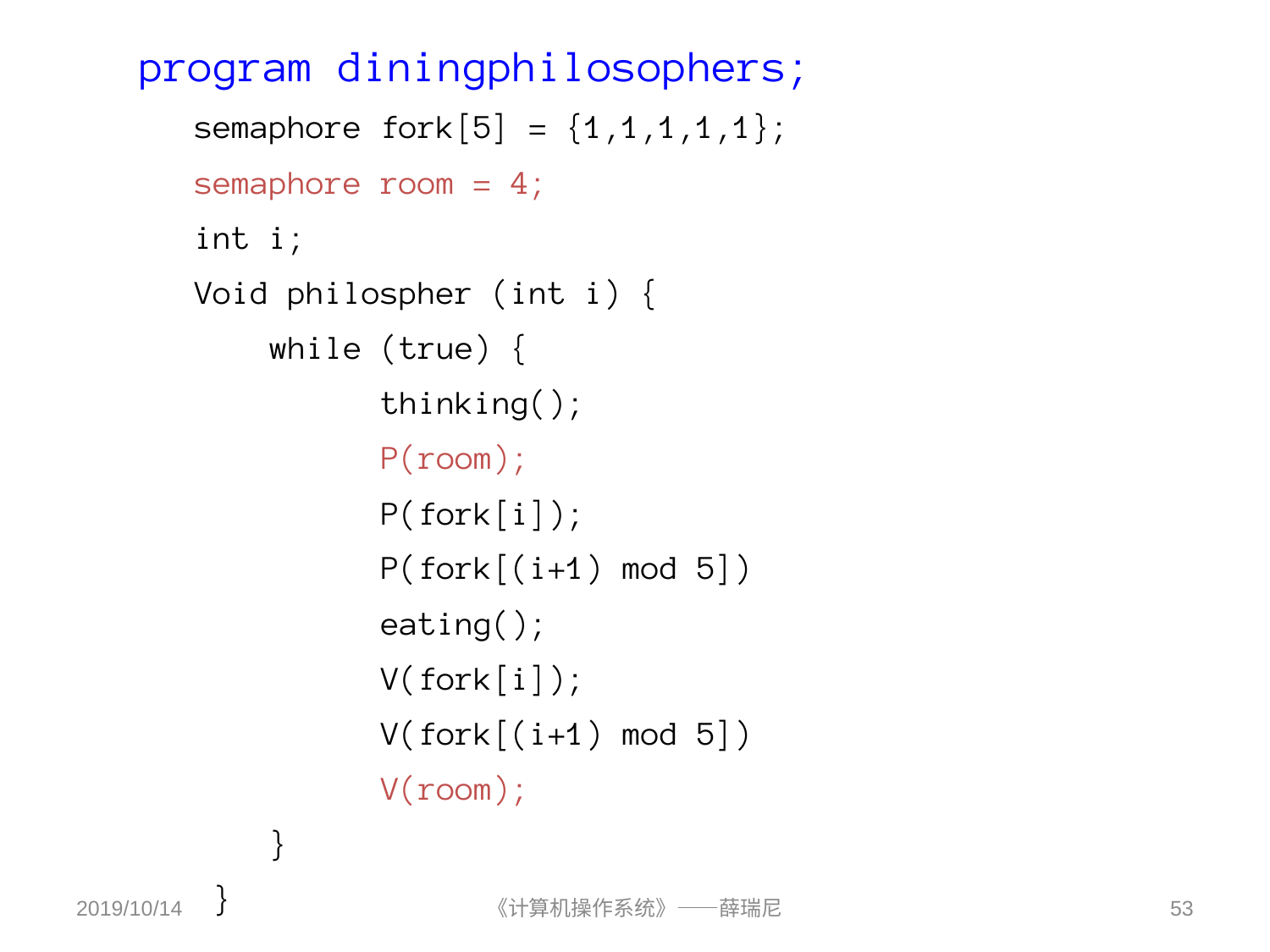

program diningphilosophers;
semaphore fork[5] = {1,1,1,1,1};
semaphore room = 4;
int i;
Void philospher (int i) {
    while (true) {
          thinking();
          P(room);
          P(fork[i]);
          P(fork[(i+1) mod 5])
          eating();
          V(fork[i]);
          V(fork[(i+1) mod 5])
          V(room);
    }
 }
2019/10/14
《计算机操作系统》——薛瑞尼
53